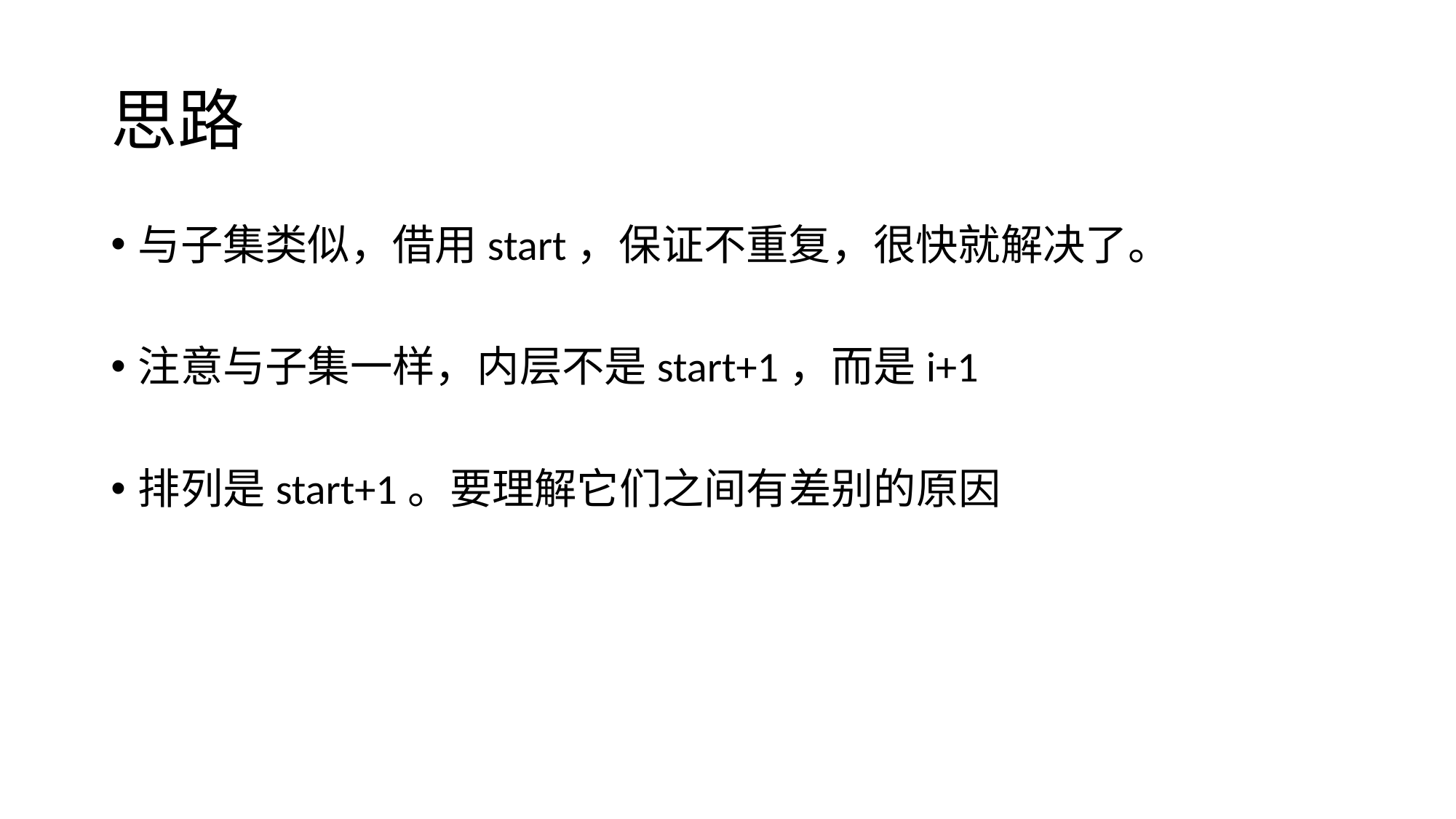

# 思路
与子集类似，借用start，保证不重复，很快就解决了。

注意与子集一样，内层不是start+1，而是i+1

排列是start+1。要理解它们之间有差别的原因